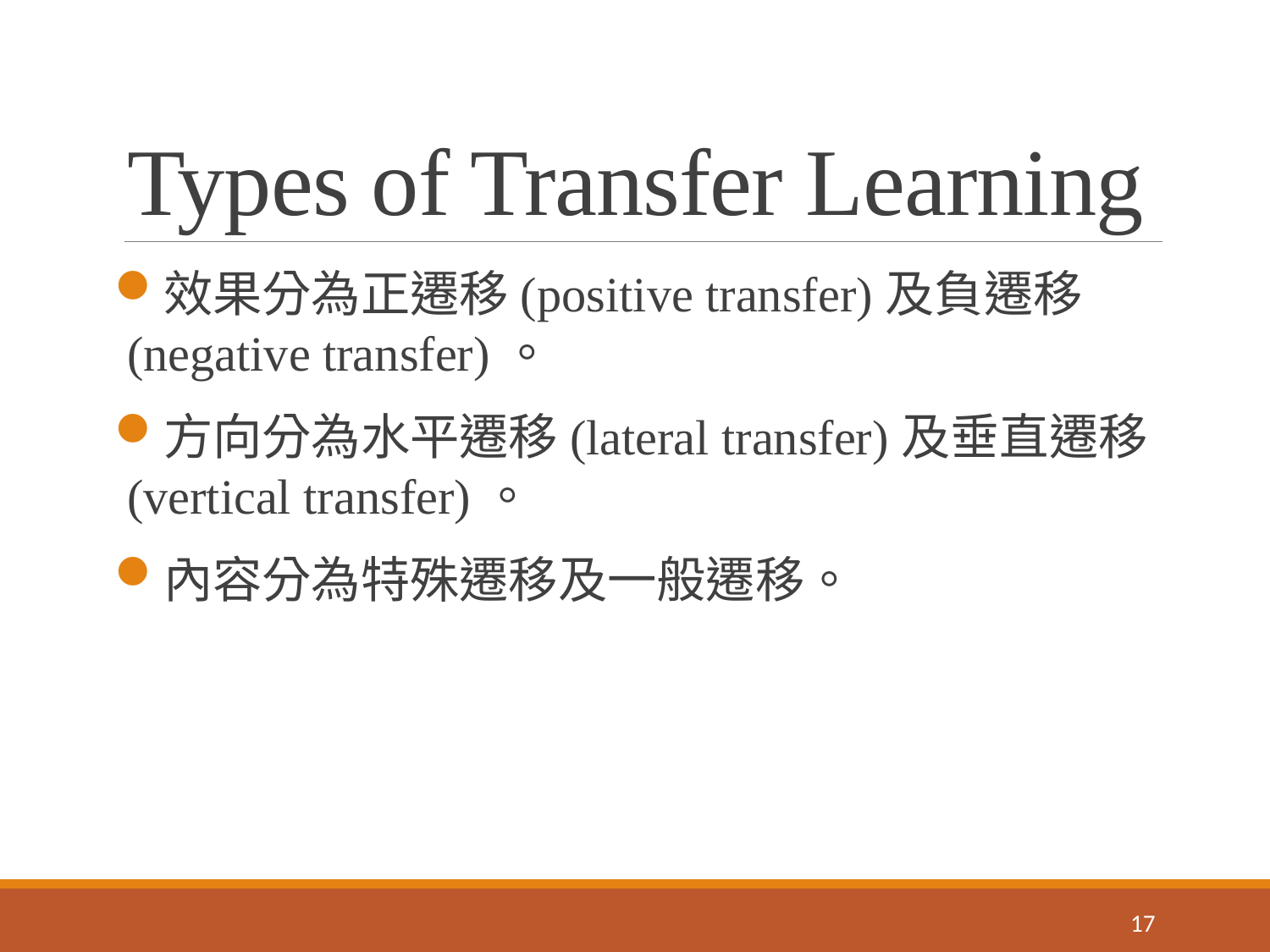

# Types of Transfer Learning
效果分為正遷移(positive transfer)及負遷移(negative transfer)。
方向分為水平遷移(lateral transfer)及垂直遷移(vertical transfer)。
內容分為特殊遷移及一般遷移。
17